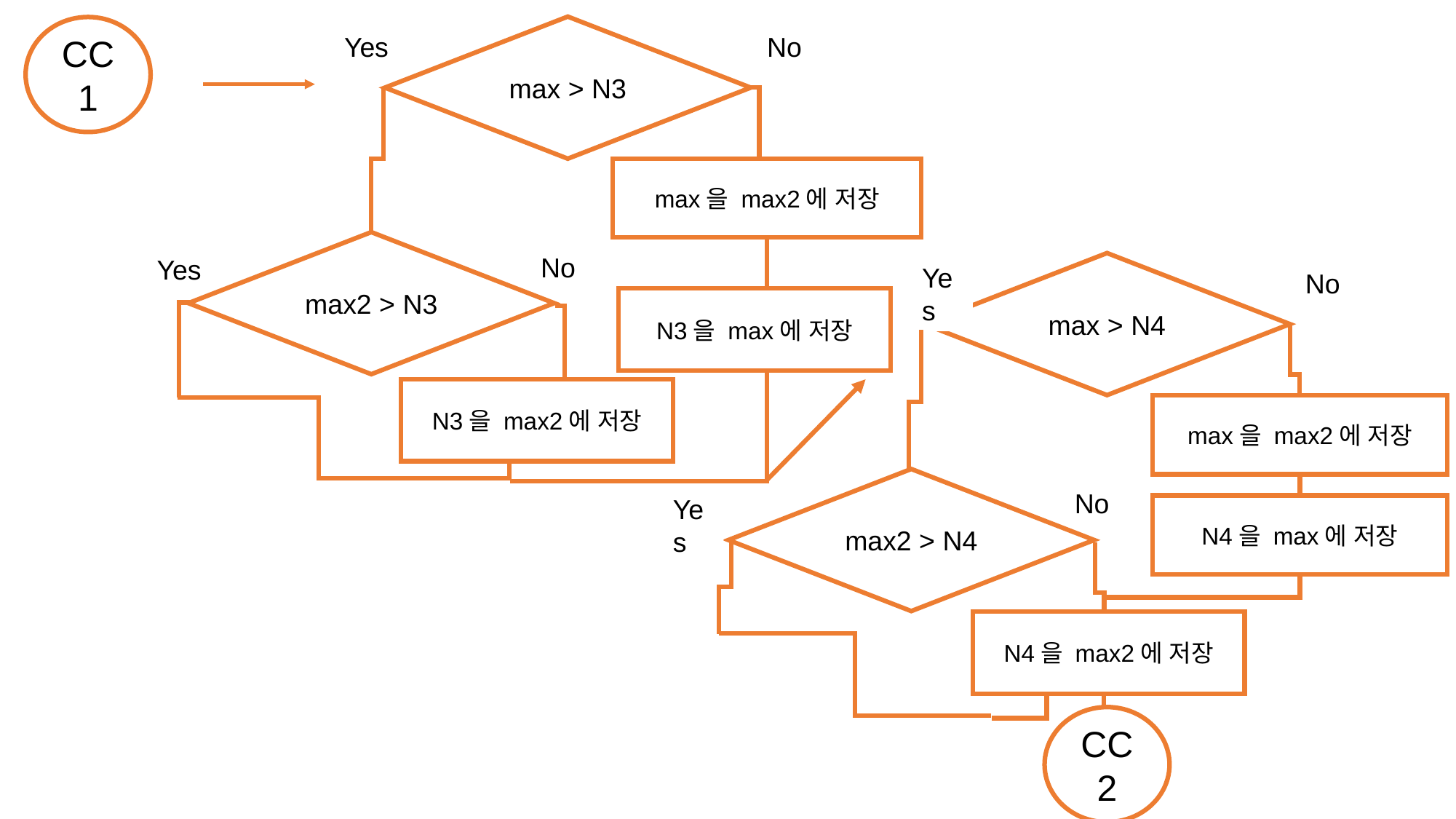

max > N3
CC1
Yes
No
max을 max2에 저장
max2 > N3
No
Yes
max > N4
Yes
No
N3을 max에 저장
N3을 max2에 저장
max을 max2에 저장
max2 > N4
No
Yes
N4을 max에 저장
N4을 max2에 저장
CC2